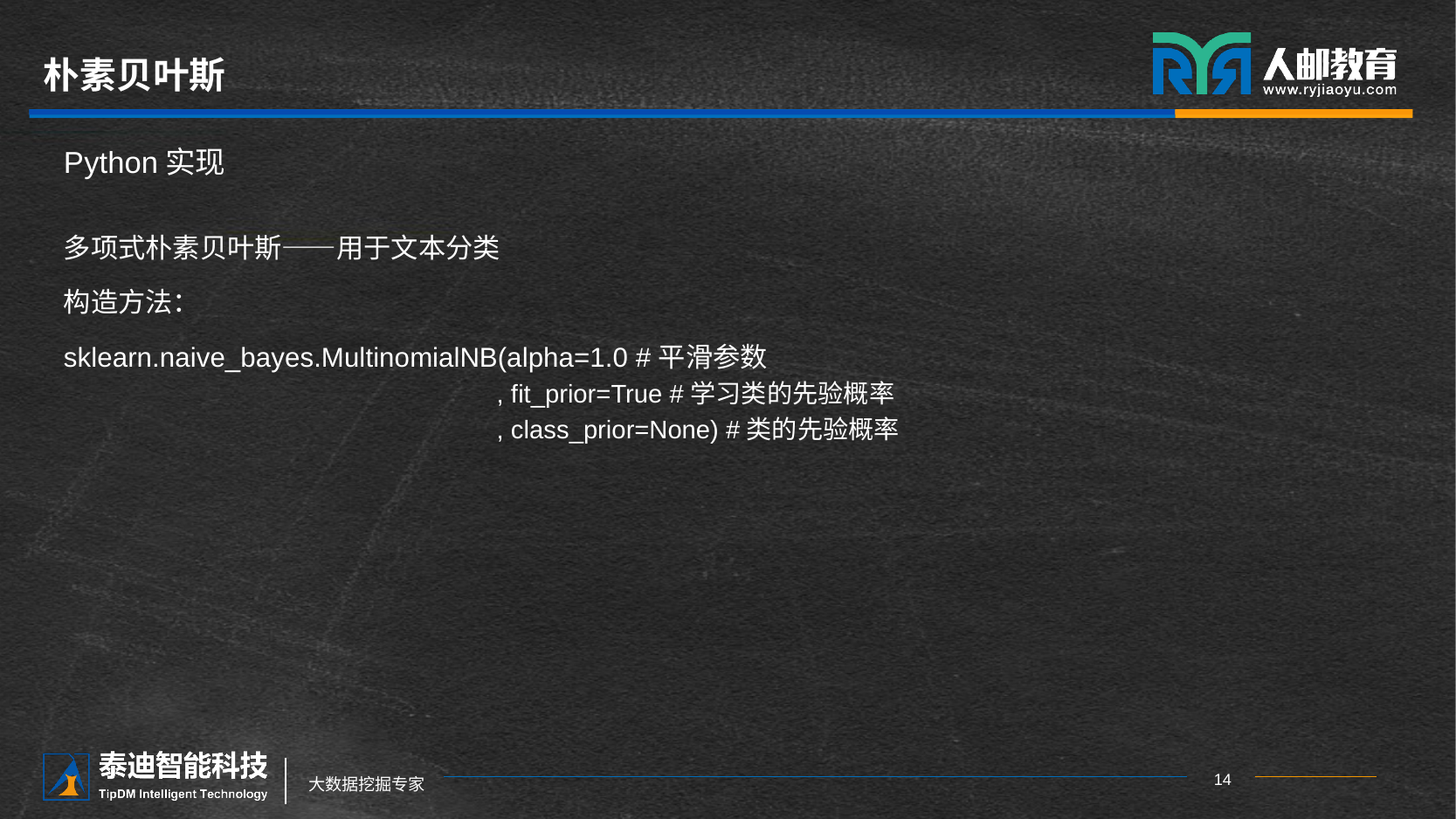

# 朴素贝叶斯
Python实现
多项式朴素贝叶斯——用于文本分类
构造方法：
sklearn.naive_bayes.MultinomialNB(alpha=1.0 #平滑参数
 , fit_prior=True #学习类的先验概率
 , class_prior=None) #类的先验概率